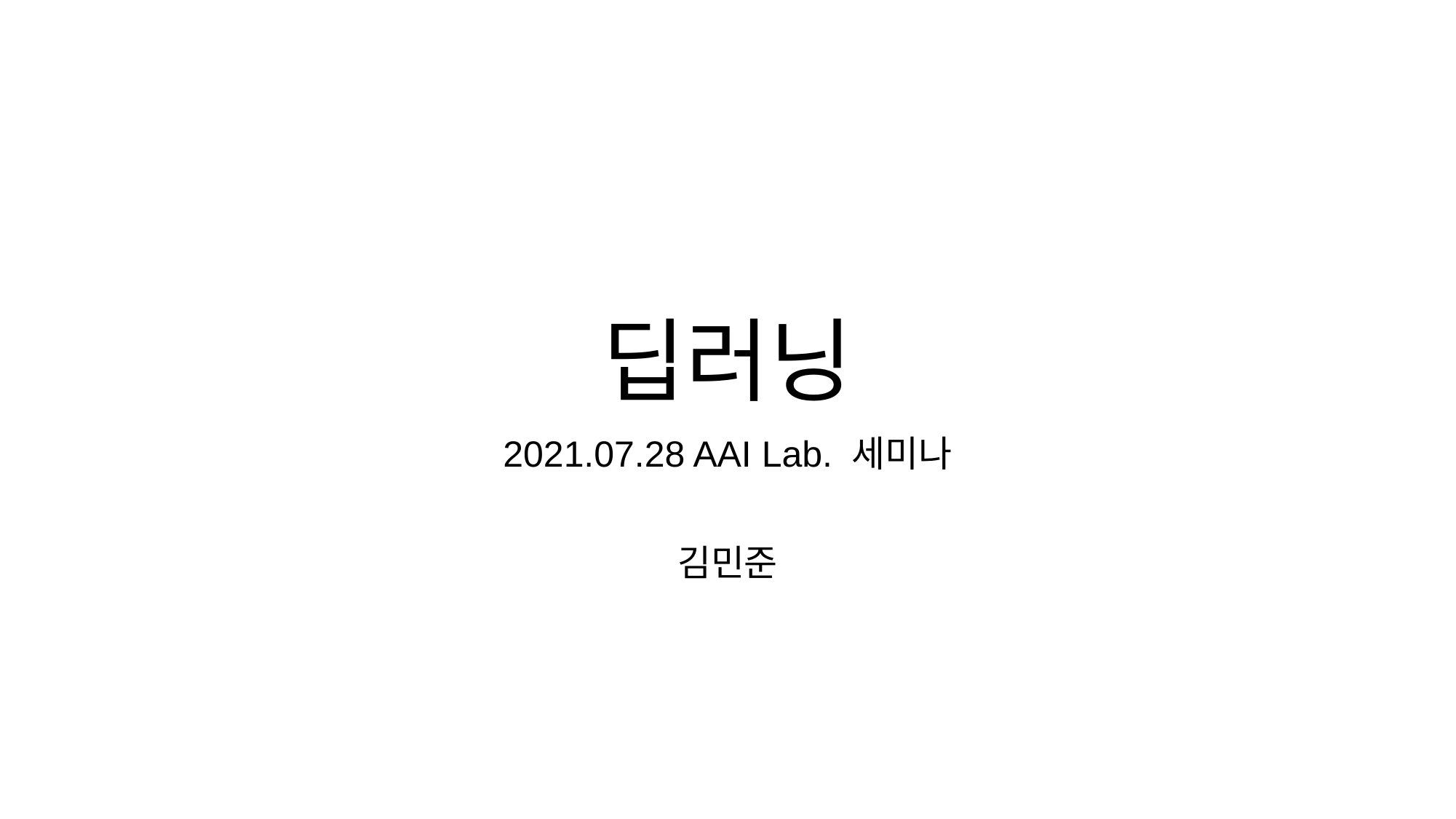

# 딥러닝
2021.07.28 AAI Lab. 세미나

김민준